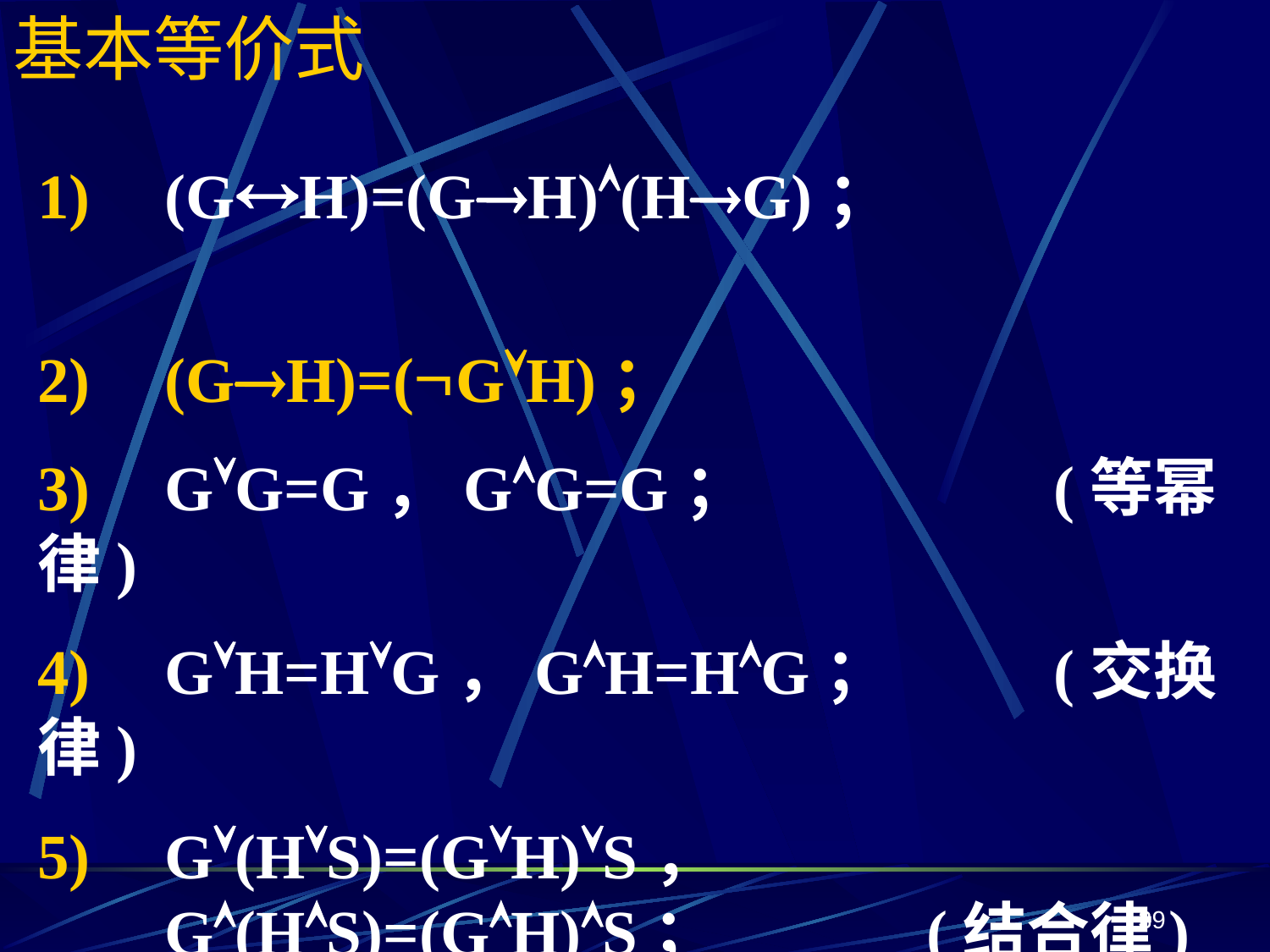

# 基本等价式
1) 	(G↔H)=(G→H)∧(H→G)；
2) 	(G→H)=(¬G∨H)；
3) 	G∨G=G，G∧G=G；                	(等幂律)
4) 	G∨H=H∨G，G∧H=H∧G；    	(交换律)
5) 	G∨(H∨S)=(G∨H)∨S，
    	G∧(H∧S)=(G∧H)∧S；             	(结合律)

39